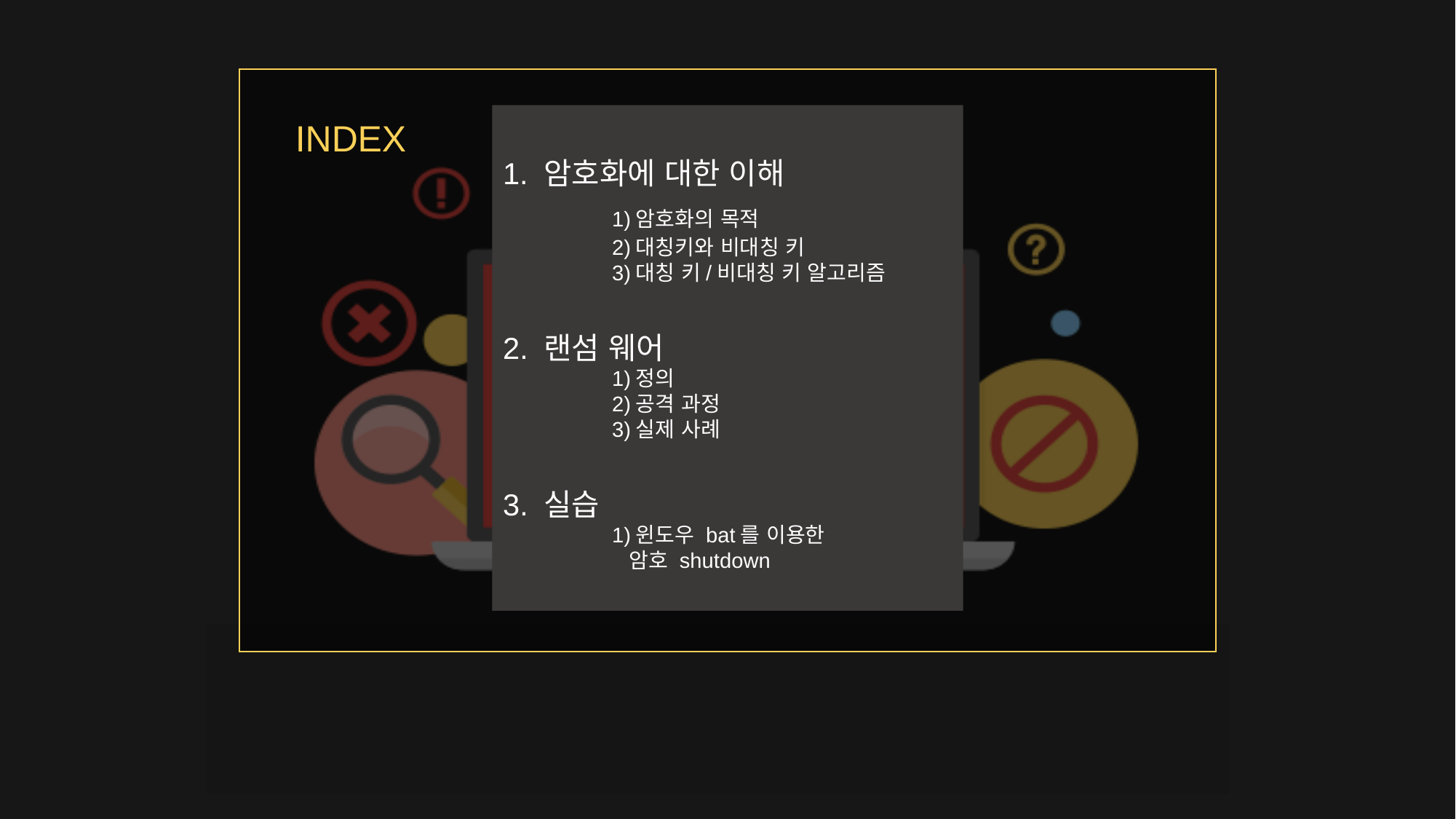

암호화에 대한 이해
	1)암호화의 목적
 	2)대칭키와 비대칭 키
	3)대칭 키/비대칭 키 알고리즘

2. 랜섬 웨어
	1)정의
	2)공격 과정
	3)실제 사례

3. 실습
	1)윈도우 bat를 이용한
	  암호 shutdown

INDEX